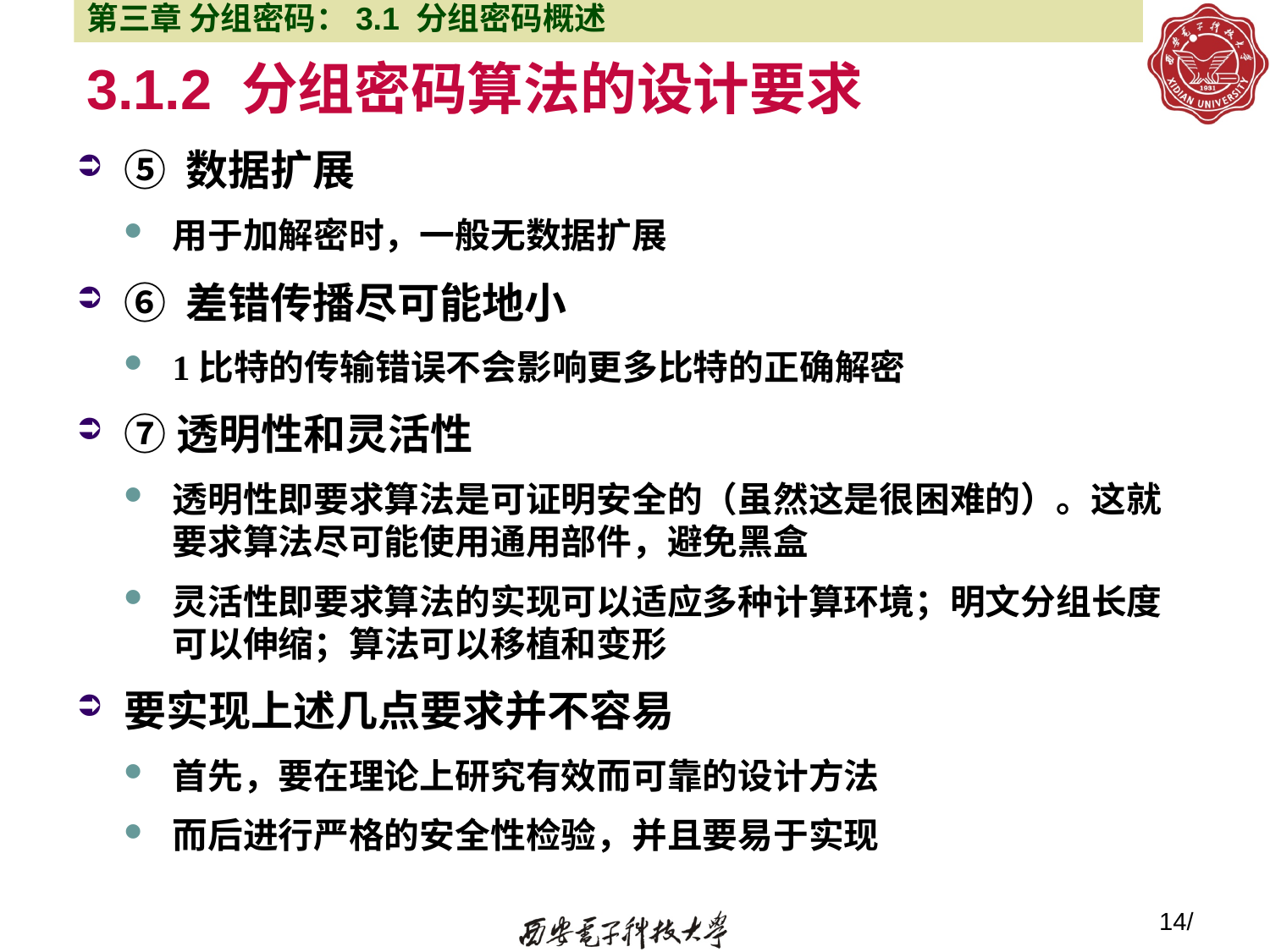

第三章 分组密码：3.1 分组密码概述
# 3.1.2 分组密码算法的设计要求
⑤ 数据扩展
用于加解密时，一般无数据扩展
⑥ 差错传播尽可能地小
1比特的传输错误不会影响更多比特的正确解密
⑦透明性和灵活性
透明性即要求算法是可证明安全的（虽然这是很困难的）。这就要求算法尽可能使用通用部件，避免黑盒
灵活性即要求算法的实现可以适应多种计算环境；明文分组长度可以伸缩；算法可以移植和变形
要实现上述几点要求并不容易
首先，要在理论上研究有效而可靠的设计方法
而后进行严格的安全性检验，并且要易于实现
14/